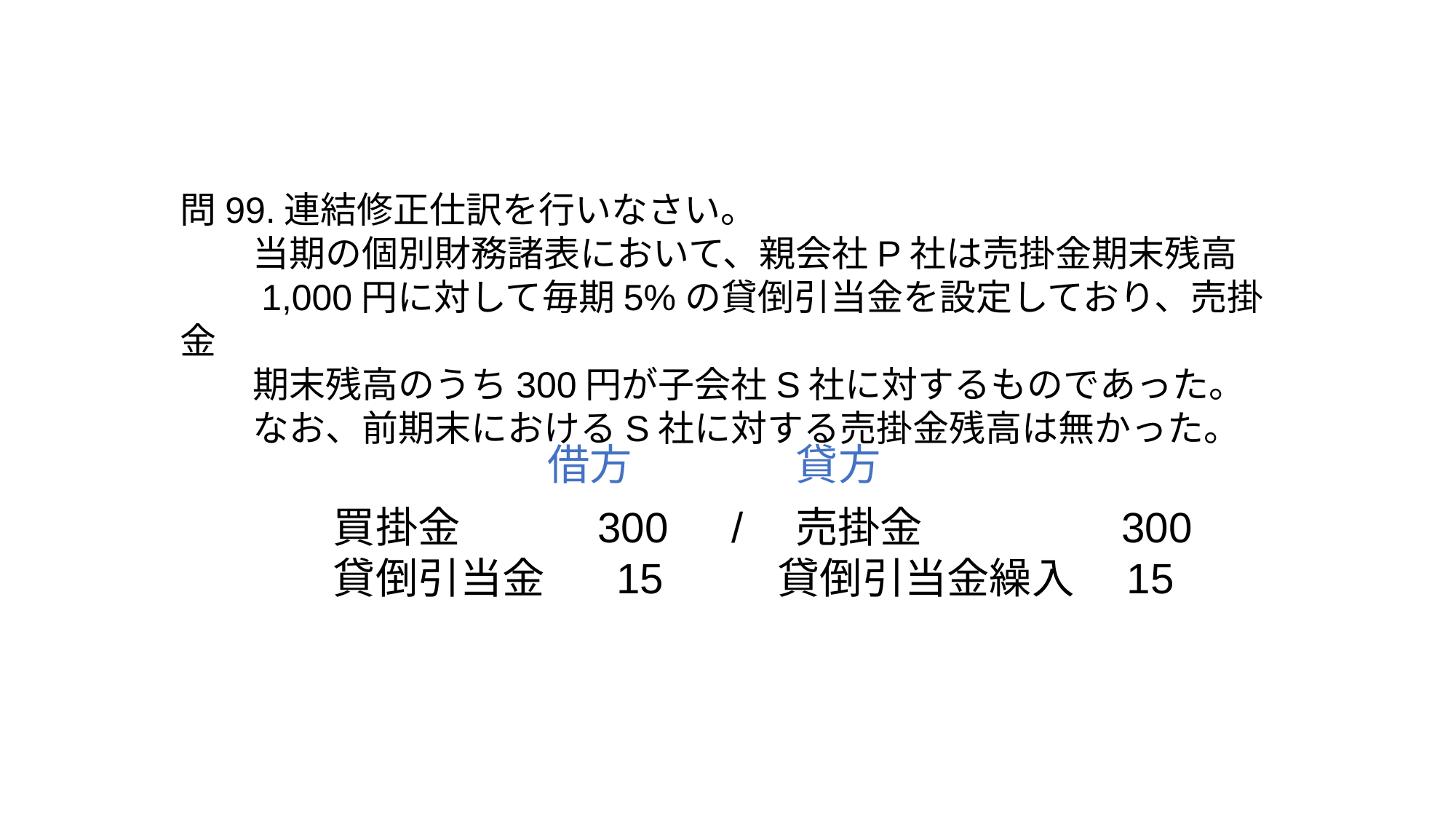

問99.連結修正仕訳を行いなさい。
　　当期の個別財務諸表において、親会社P社は売掛金期末残高
　　1,000円に対して毎期5%の貸倒引当金を設定しており、売掛金
　　期末残高のうち300円が子会社S社に対するものであった。
　　なお、前期末におけるS社に対する売掛金残高は無かった。
借方
貸方
買掛金　　　300　/　売掛金　　　　  300
貸倒引当金　  15　　  貸倒引当金繰入　15